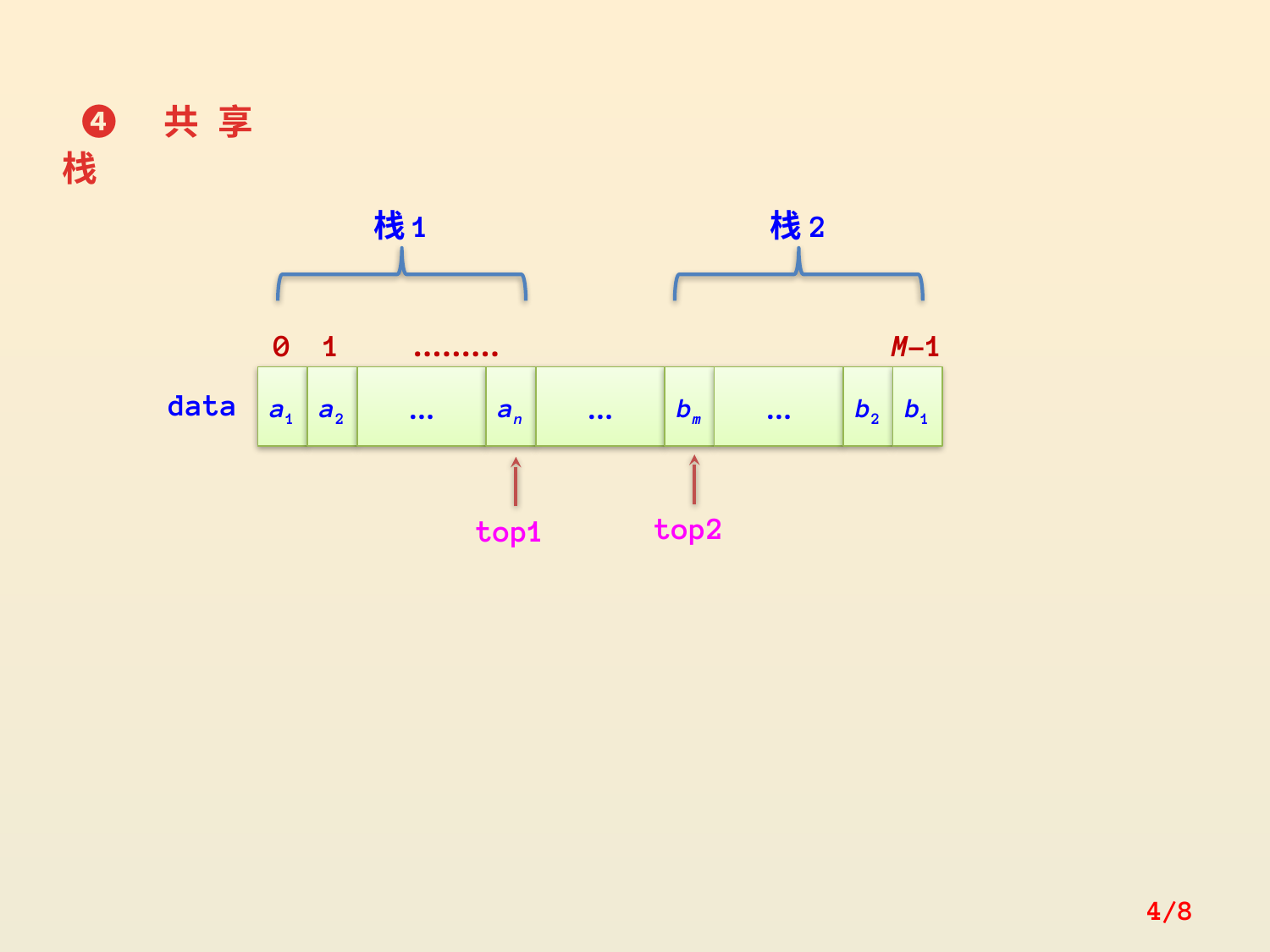

❹  共 享 栈

栈1
栈2
0
1
………
M-1
a1
a2
…
an
…
bm
…
b2
b1
data
top2
top1
4/8